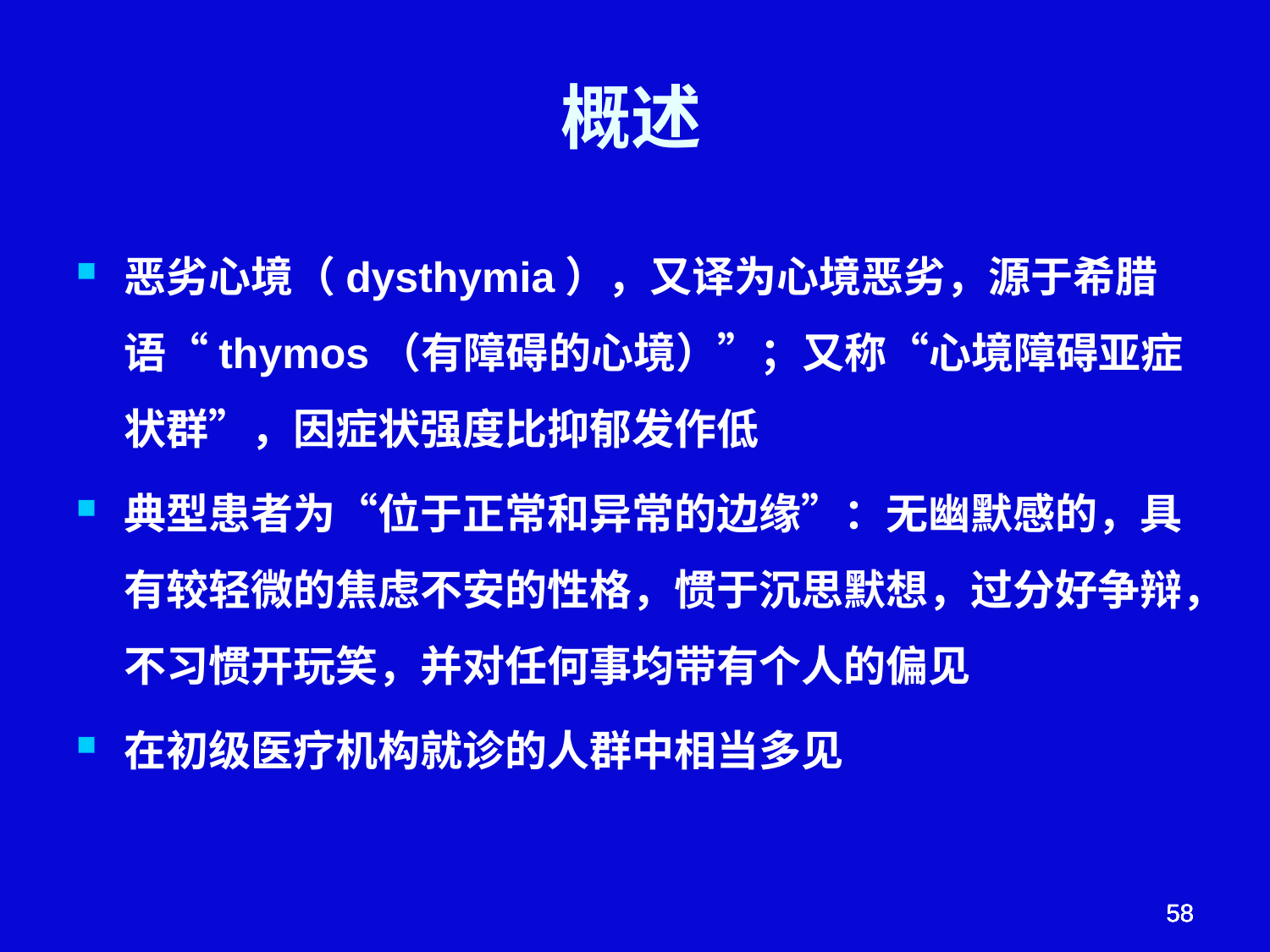

# 概述
恶劣心境（dysthymia），又译为心境恶劣，源于希腊语“thymos（有障碍的心境）”；又称“心境障碍亚症状群”，因症状强度比抑郁发作低
典型患者为“位于正常和异常的边缘”：无幽默感的，具有较轻微的焦虑不安的性格，惯于沉思默想，过分好争辩，不习惯开玩笑，并对任何事均带有个人的偏见
在初级医疗机构就诊的人群中相当多见
58
58
58
58
58
58